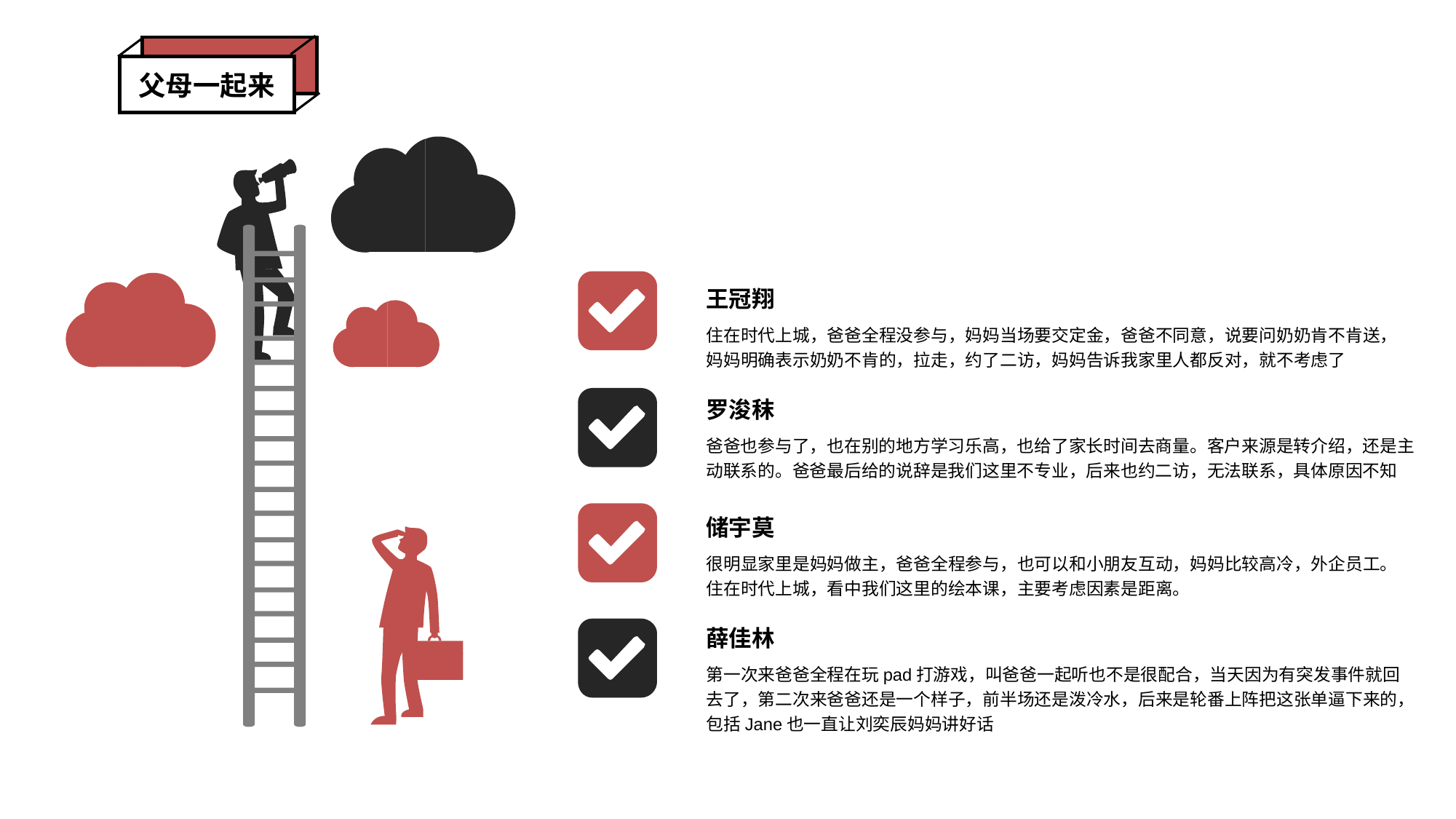

父母一起来

王冠翔
住在时代上城，爸爸全程没参与，妈妈当场要交定金，爸爸不同意，说要问奶奶肯不肯送，妈妈明确表示奶奶不肯的，拉走，约了二访，妈妈告诉我家里人都反对，就不考虑了
罗浚秣
爸爸也参与了，也在别的地方学习乐高，也给了家长时间去商量。客户来源是转介绍，还是主动联系的。爸爸最后给的说辞是我们这里不专业，后来也约二访，无法联系，具体原因不知
储宇莫
很明显家里是妈妈做主，爸爸全程参与，也可以和小朋友互动，妈妈比较高冷，外企员工。住在时代上城，看中我们这里的绘本课，主要考虑因素是距离。
薛佳林
第一次来爸爸全程在玩pad打游戏，叫爸爸一起听也不是很配合，当天因为有突发事件就回去了，第二次来爸爸还是一个样子，前半场还是泼冷水，后来是轮番上阵把这张单逼下来的，包括Jane也一直让刘奕辰妈妈讲好话